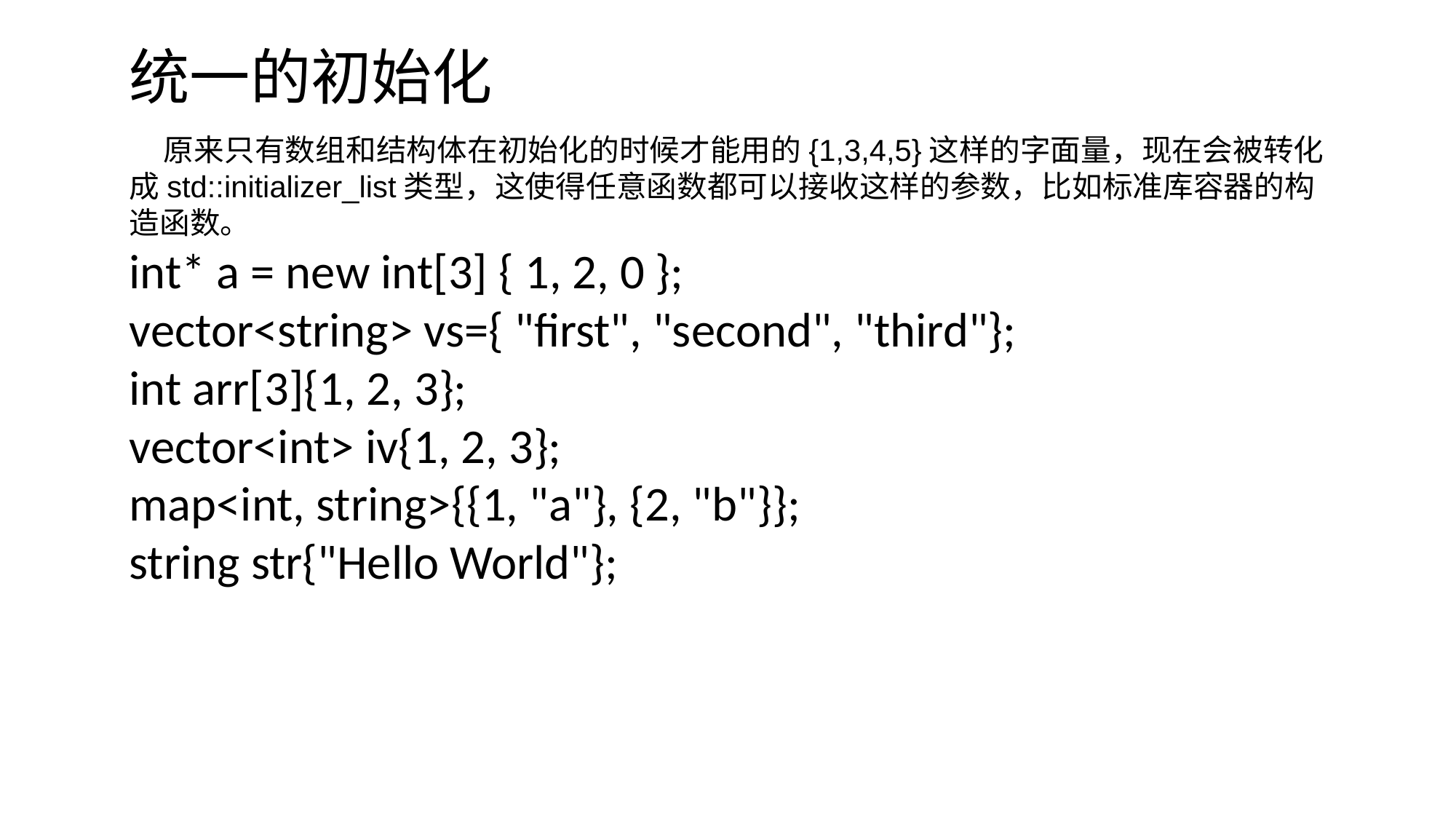

统一的初始化
    原来只有数组和结构体在初始化的时候才能用的{1,3,4,5}这样的字面量，现在会被转化成std::initializer_list类型，这使得任意函数都可以接收这样的参数，比如标准库容器的构造函数。
int* a = new int[3] { 1, 2, 0 };
vector<string> vs={ "first", "second", "third"};
int arr[3]{1, 2, 3};
vector<int> iv{1, 2, 3};
map<int, string>{{1, "a"}, {2, "b"}};
string str{"Hello World"};